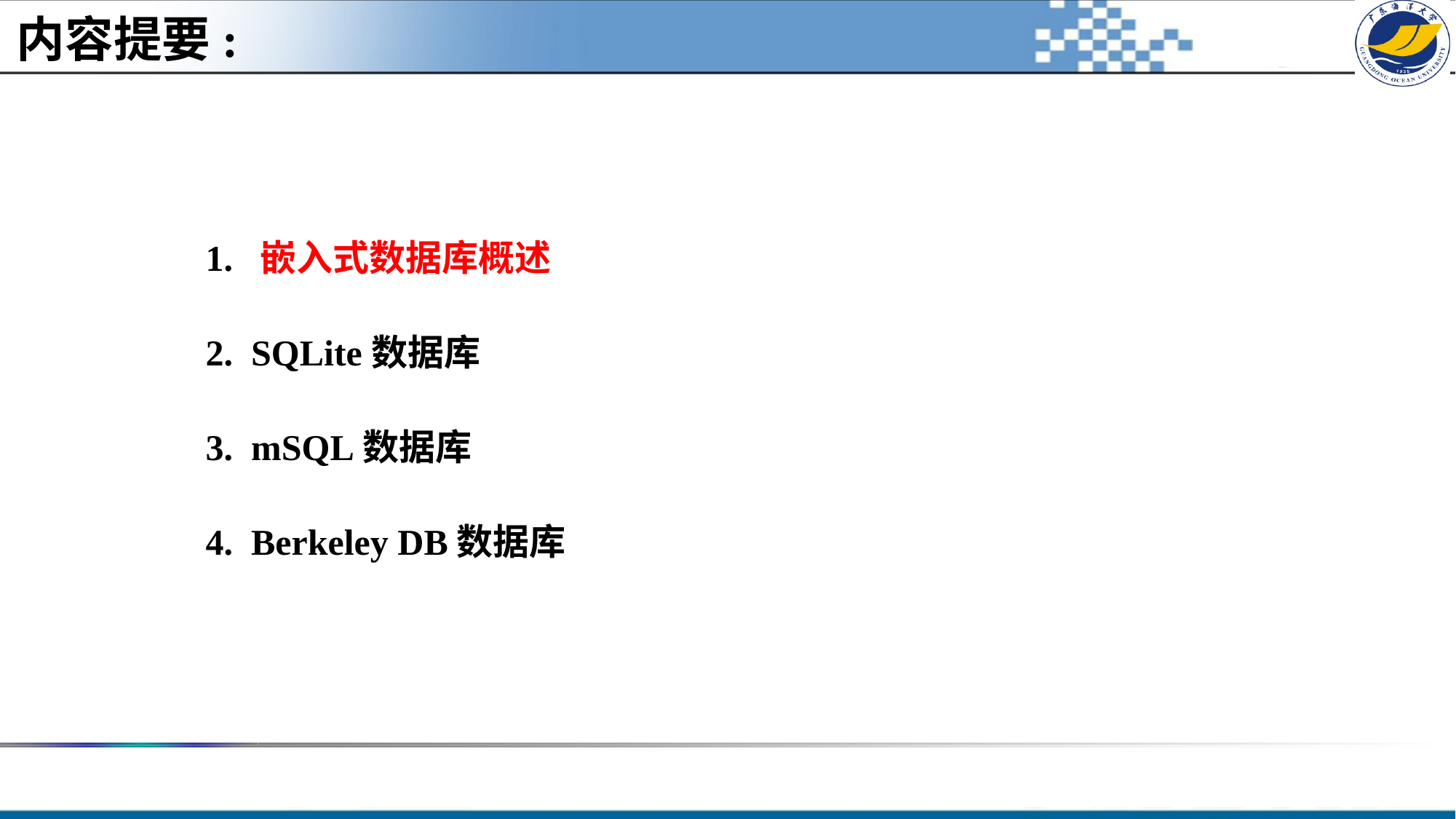

# 内容提要:
1.  嵌入式数据库概述
2.  SQLite数据库
3.  mSQL数据库
4.  Berkeley DB数据库